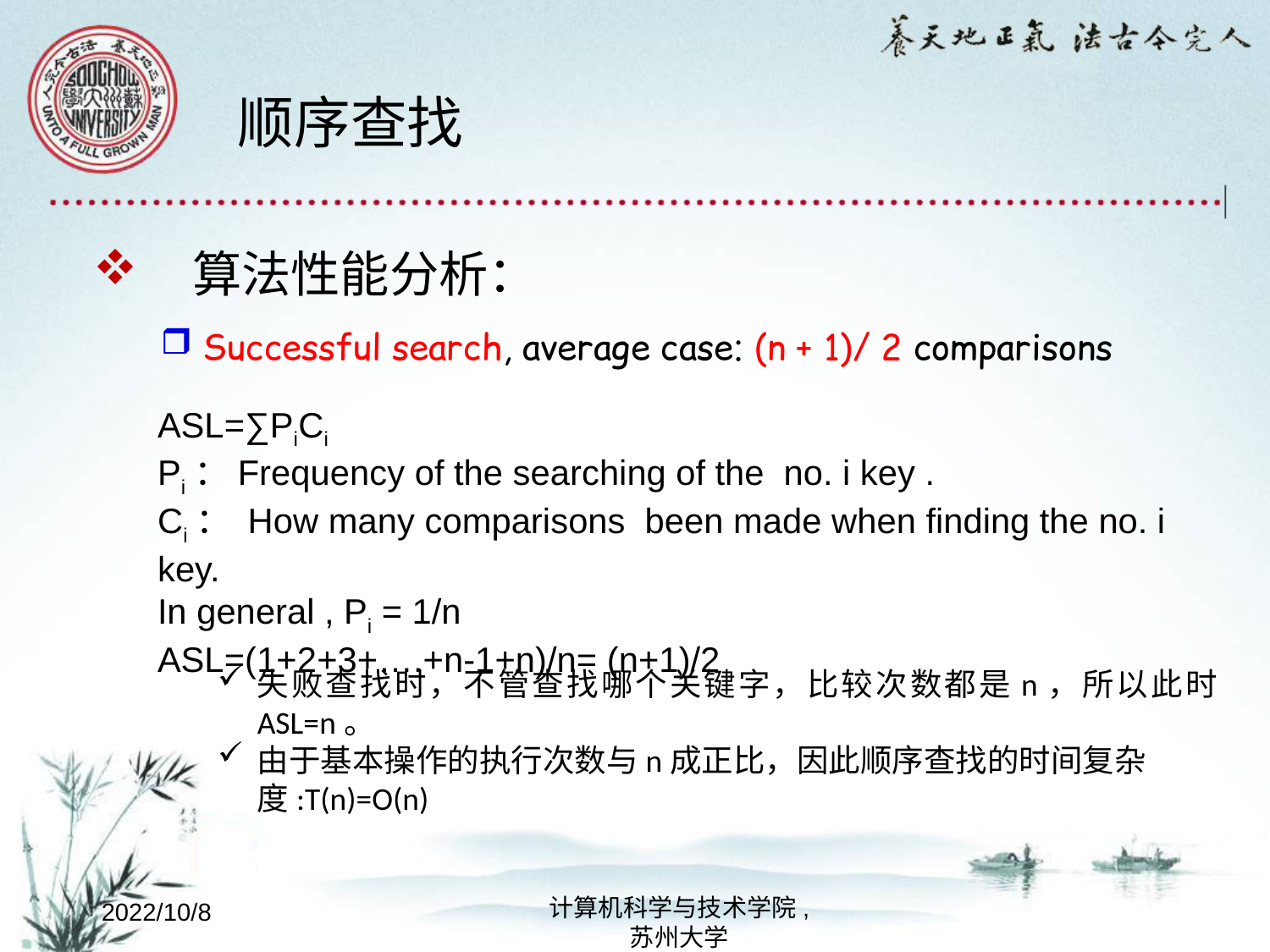

# 顺序查找
算法性能分析：
 Successful search, average case: (n + 1)/ 2 comparisons
ASL=∑PiCi
Pi：Frequency of the searching of the  no. i key .
Ci： How many comparisons  been made when finding the no. i  key.
In general , Pi = 1/n
ASL=(1+2+3+….+n-1+n)/n= (n+1)/2
失败查找时，不管查找哪个关键字，比较次数都是n，所以此时ASL=n。
由于基本操作的执行次数与n成正比，因此顺序查找的时间复杂度:T(n)=O(n)
计算机科学与技术学院,
苏州大学
2022/10/8